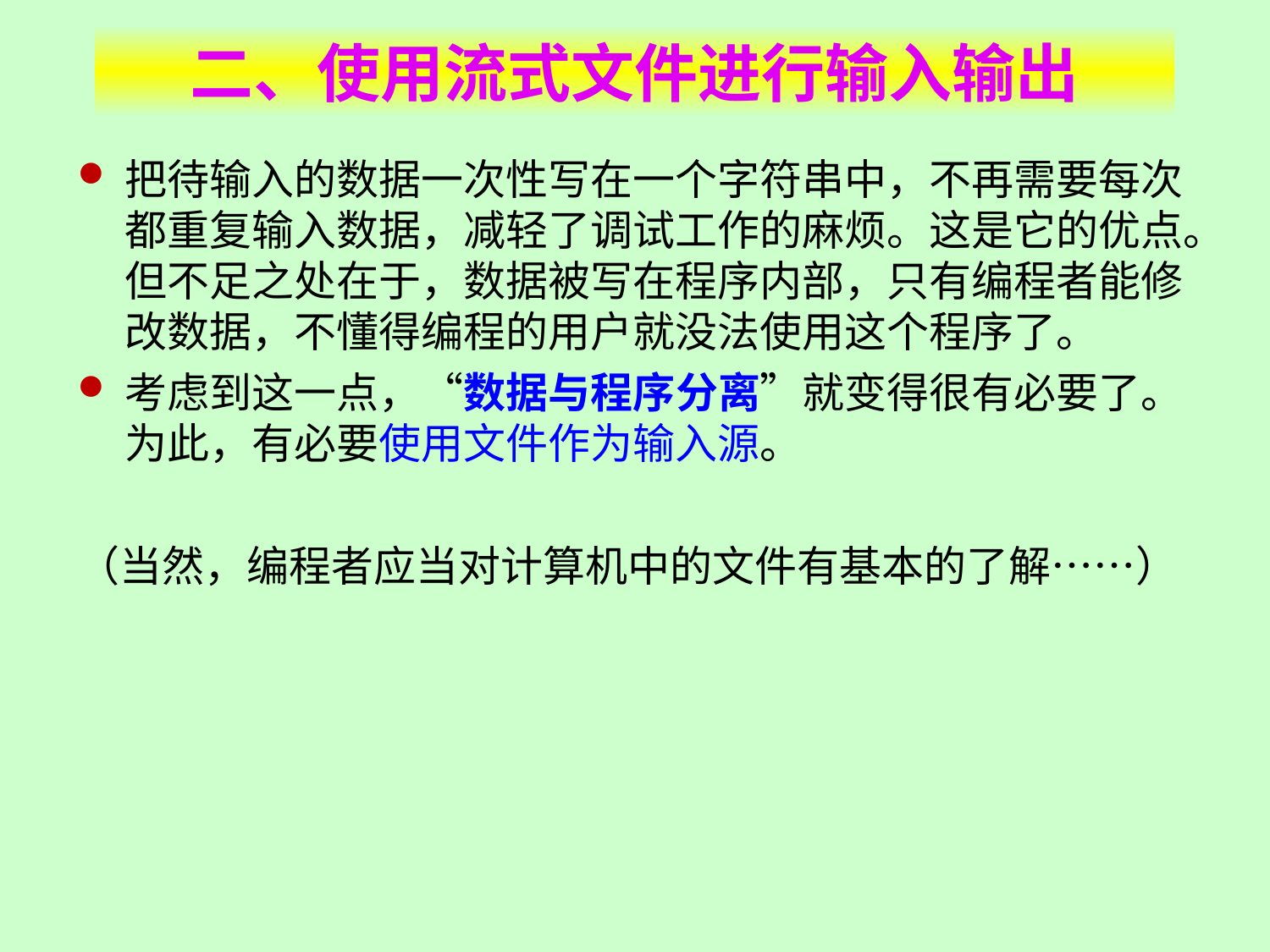

# 二、使用流式文件进行输入输出
把待输入的数据一次性写在一个字符串中，不再需要每次都重复输入数据，减轻了调试工作的麻烦。这是它的优点。但不足之处在于，数据被写在程序内部，只有编程者能修改数据，不懂得编程的用户就没法使用这个程序了。
考虑到这一点，“数据与程序分离”就变得很有必要了。为此，有必要使用文件作为输入源。

（当然，编程者应当对计算机中的文件有基本的了解……）

74